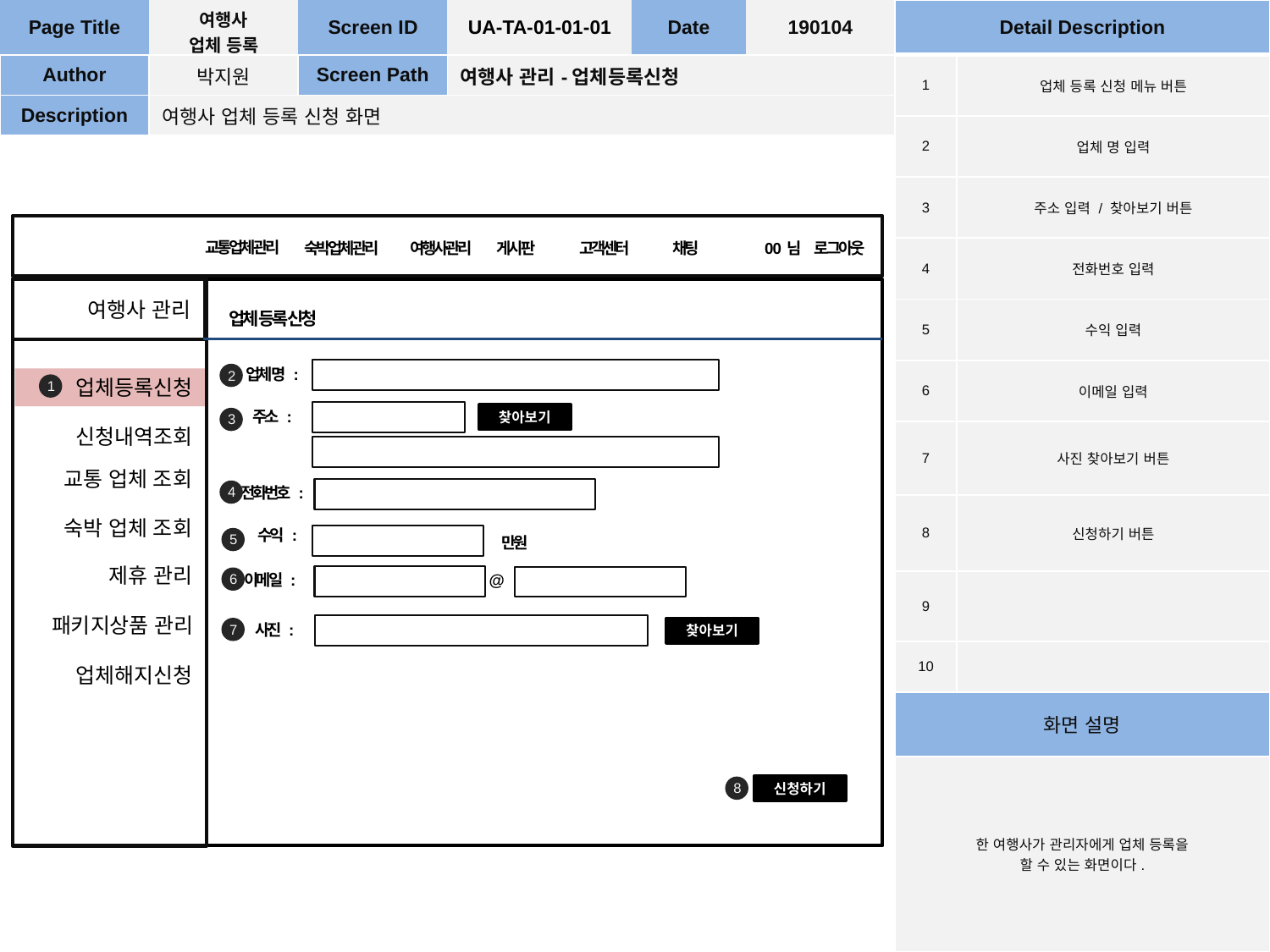

| Page Title | 여행사 업체 등록 | Screen ID | UA-TA-01-01-01 | Date | 190104 |
| --- | --- | --- | --- | --- | --- |
| Author | 박지원 | Screen Path | 여행사 관리-업체등록신청 |  |  |
| Description | 여행사 업체 등록 신청 화면 |  |  |  |  |
| Detail Description |  |
| --- | --- |
| 1 | 업체 등록 신청 메뉴 버튼 |
| 2 | 업체 명 입력 |
| 3 | 주소 입력 / 찾아보기 버튼 |
| 4 | 전화번호 입력 |
| 5 | 수익 입력 |
| 6 | 이메일 입력 |
| 7 | 사진 찾아보기 버튼 |
| 8 | 신청하기 버튼 |
| 9 |  |
| 10 |  |
| 화면 설명 |  |
| 한 여행사가 관리자에게 업체 등록을 할 수 있는 화면이다. |  |

교통업체관리
게시판
고객센터
채팅
0 0 님
로그아웃
숙박업체관리
여행사관리

여행사 관리
업체 등록 신청
업체 명  :

2

업체등록신청
1

주소  :

3

찾아보기
신청내역조회

교통 업체 조회
전화번호  :
4

숙박 업체 조회
수익  :
5

만원
제휴 관리
이메일  :
@
6

패키지상품 관리
사진  :
7

찾아보기
업체해지신청
8

신청하기